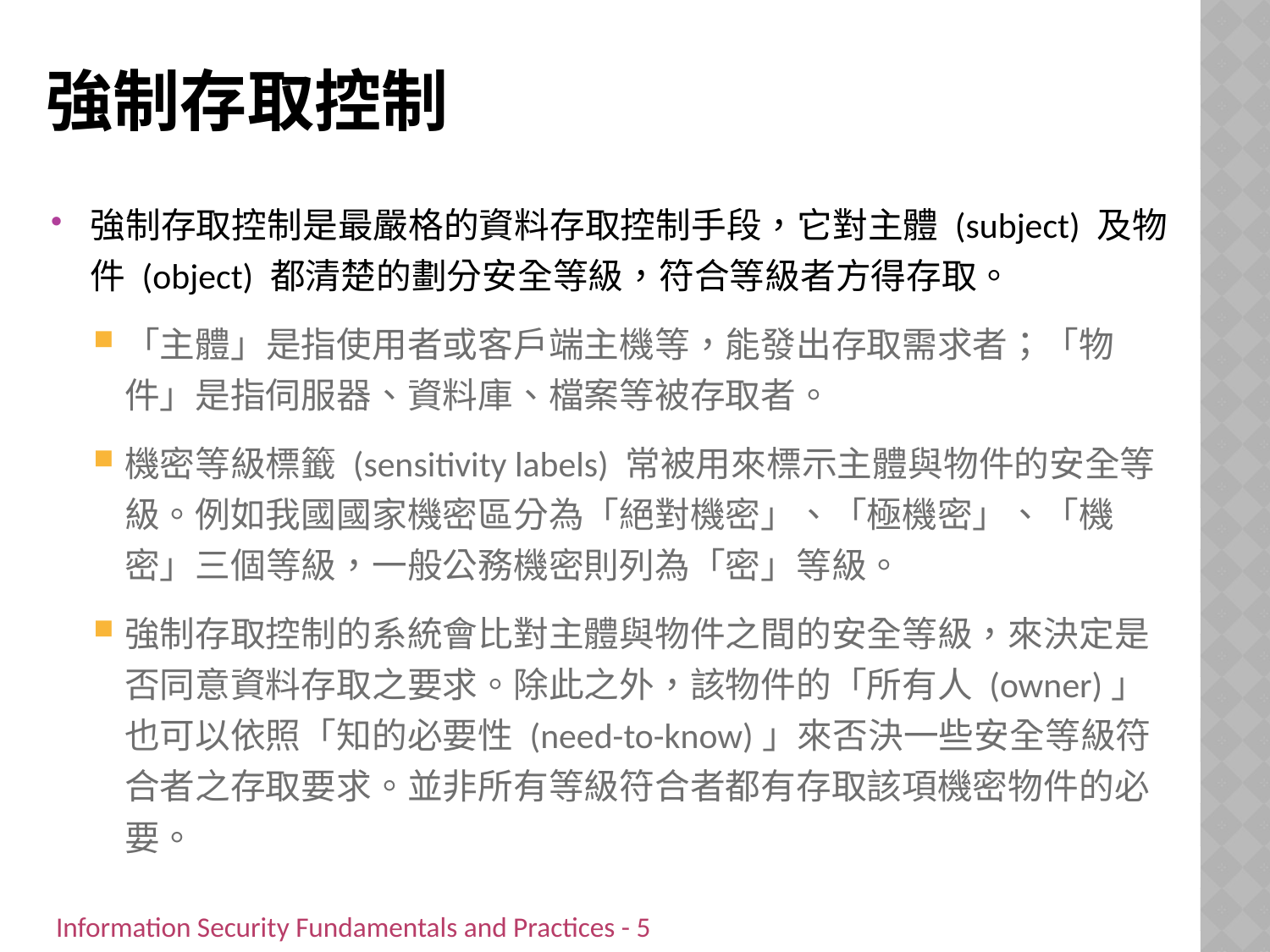

# 強制存取控制
強制存取控制是最嚴格的資料存取控制手段，它對主體 (subject) 及物件 (object) 都清楚的劃分安全等級，符合等級者方得存取。
「主體」是指使用者或客戶端主機等，能發出存取需求者；「物件」是指伺服器、資料庫、檔案等被存取者。
機密等級標籤 (sensitivity labels) 常被用來標示主體與物件的安全等級。例如我國國家機密區分為「絕對機密」、「極機密」、「機密」三個等級，一般公務機密則列為「密」等級。
強制存取控制的系統會比對主體與物件之間的安全等級，來決定是否同意資料存取之要求。除此之外，該物件的「所有人 (owner)」也可以依照「知的必要性 (need-to-know)」來否決一些安全等級符合者之存取要求。並非所有等級符合者都有存取該項機密物件的必要。